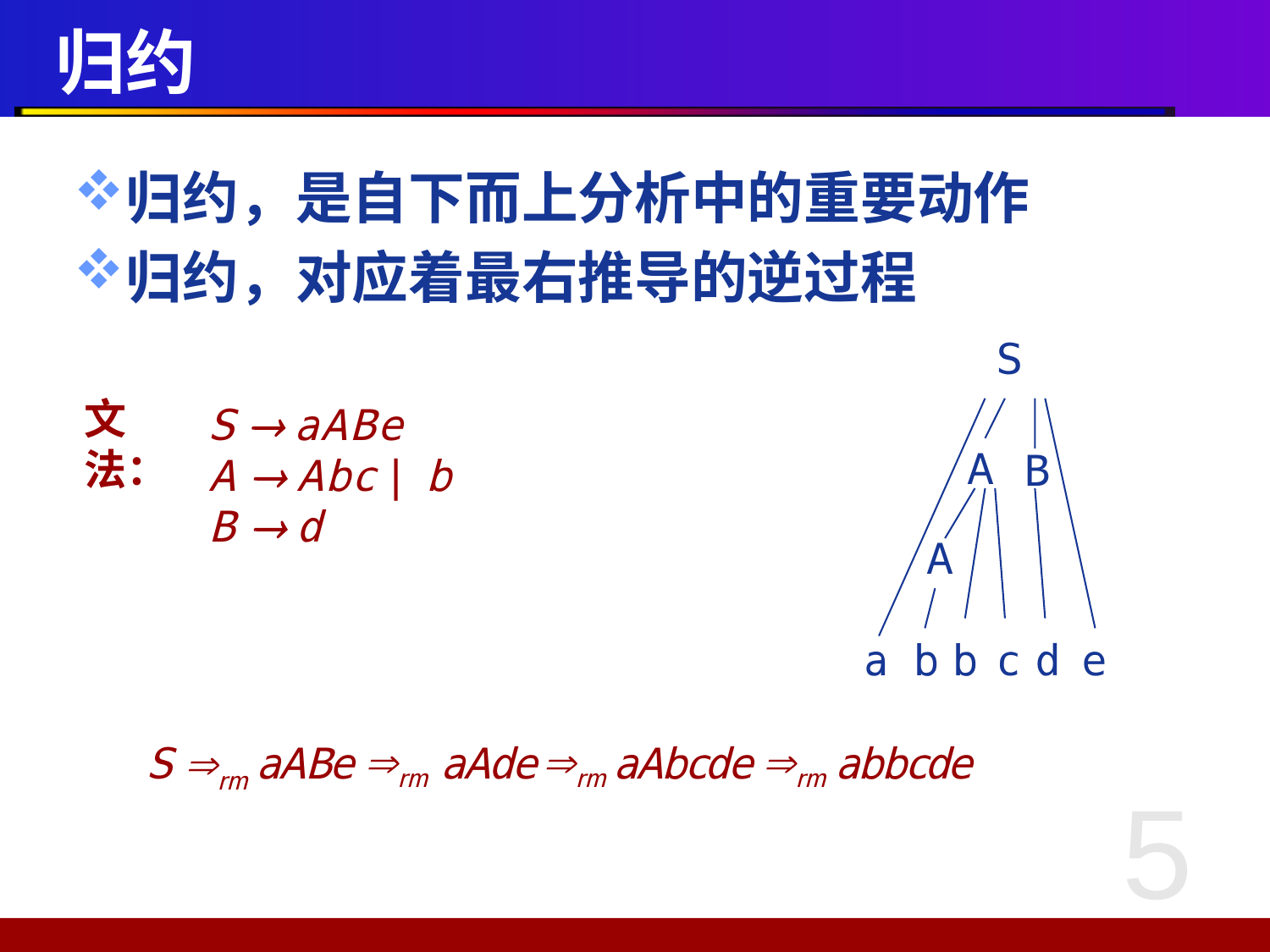

# 归约
归约，是自下而上分析中的重要动作
归约，对应着最右推导的逆过程
S
文法：
S → aABe
A → Abc | b
B → d

A
B

A

a
b
b
c
d
e
⇒rm
⇒rm
⇒rm
S
aABe
aAde
aAbcde
abbcde
⇒rm
5